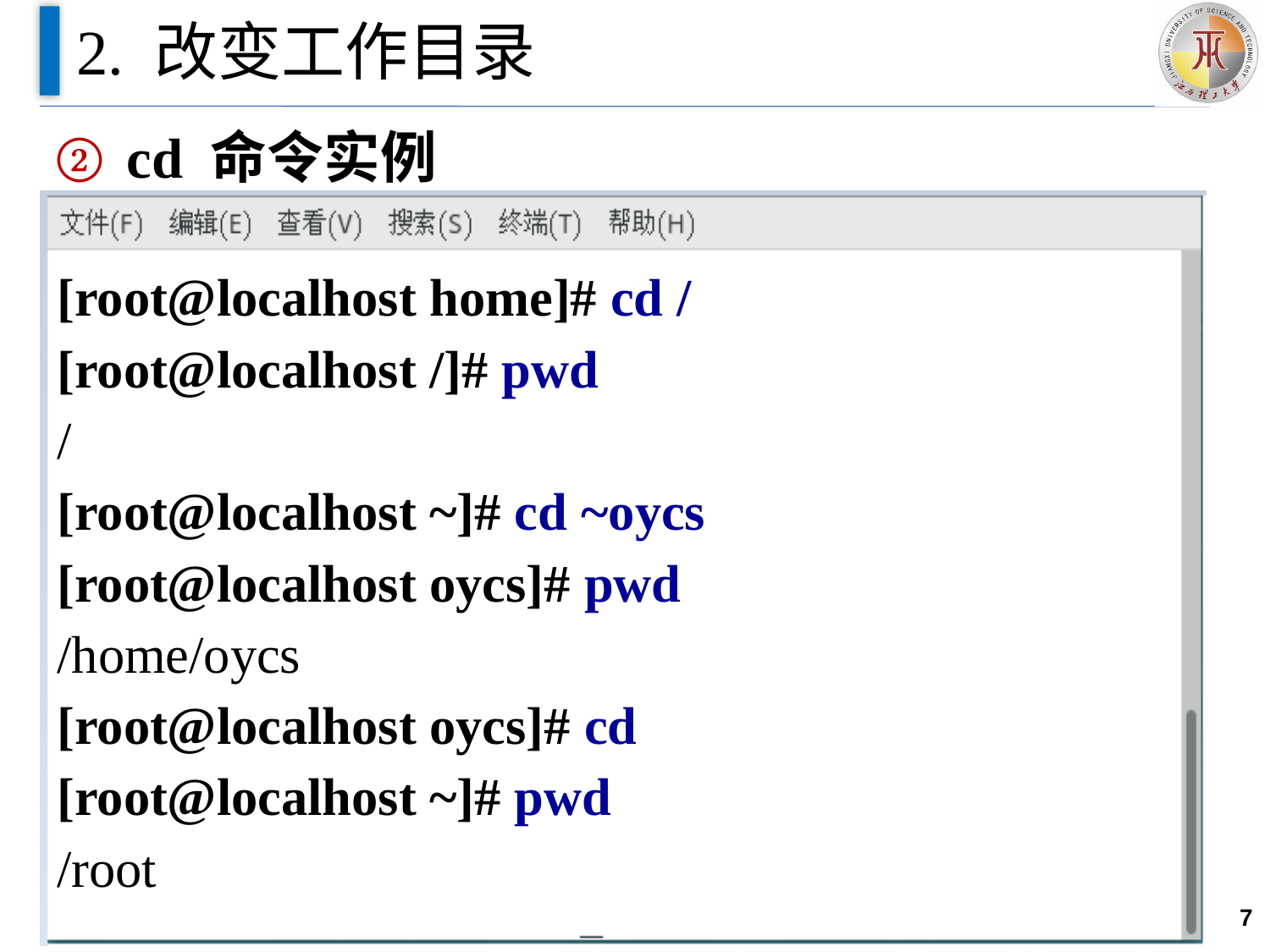

# 2. 改变工作目录
cd 命令实例
[root@localhost home]# cd /
[root@localhost /]# pwd
/
[root@localhost ~]# cd ~oycs
[root@localhost oycs]# pwd
/home/oycs
[root@localhost oycs]# cd
[root@localhost ~]# pwd
/root
7